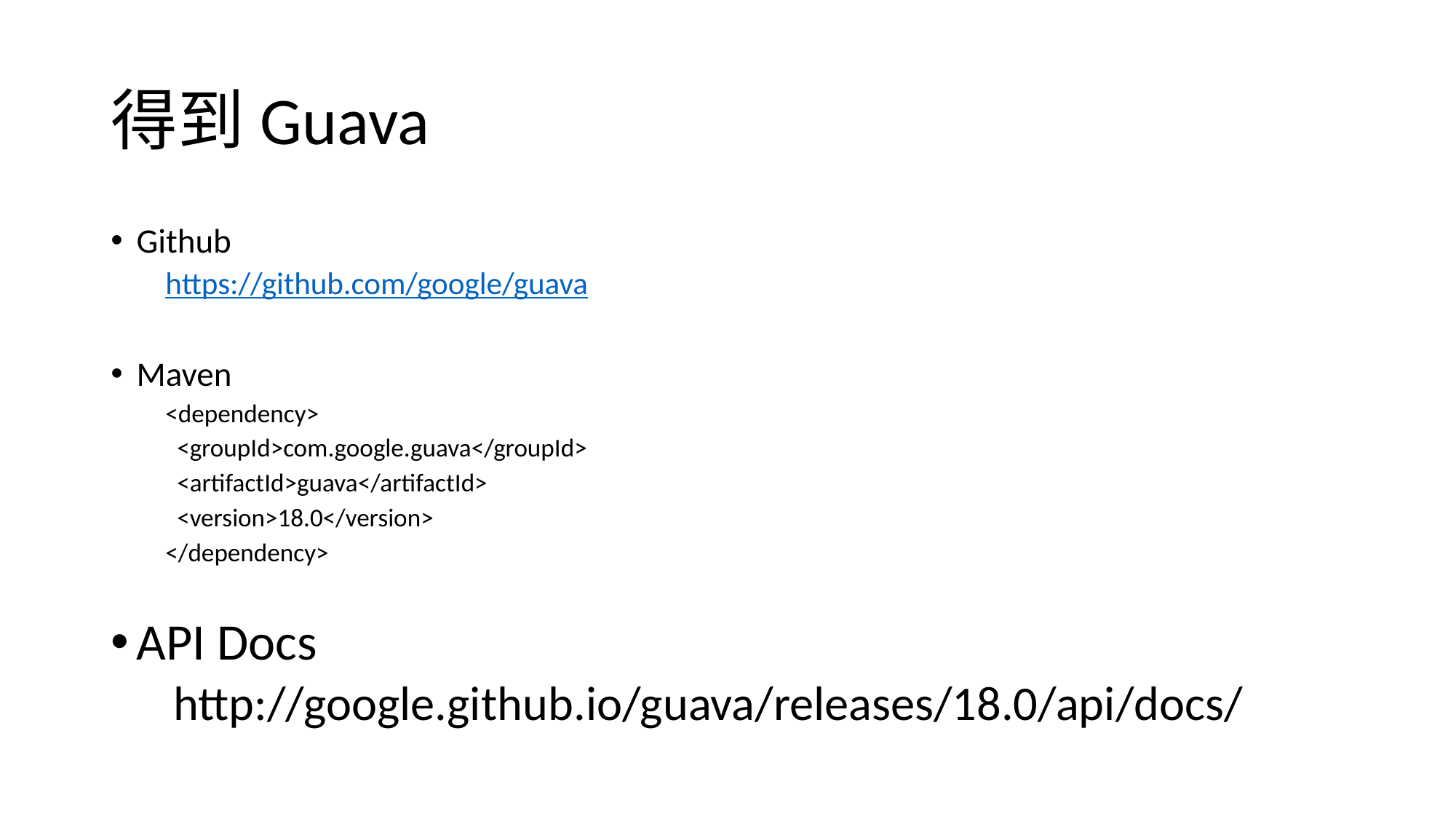

# 得到Guava
Github
https://github.com/google/guava

Maven
<dependency>
  <groupId>com.google.guava</groupId>
  <artifactId>guava</artifactId>
  <version>18.0</version>
</dependency>

API Docs
http://google.github.io/guava/releases/18.0/api/docs/